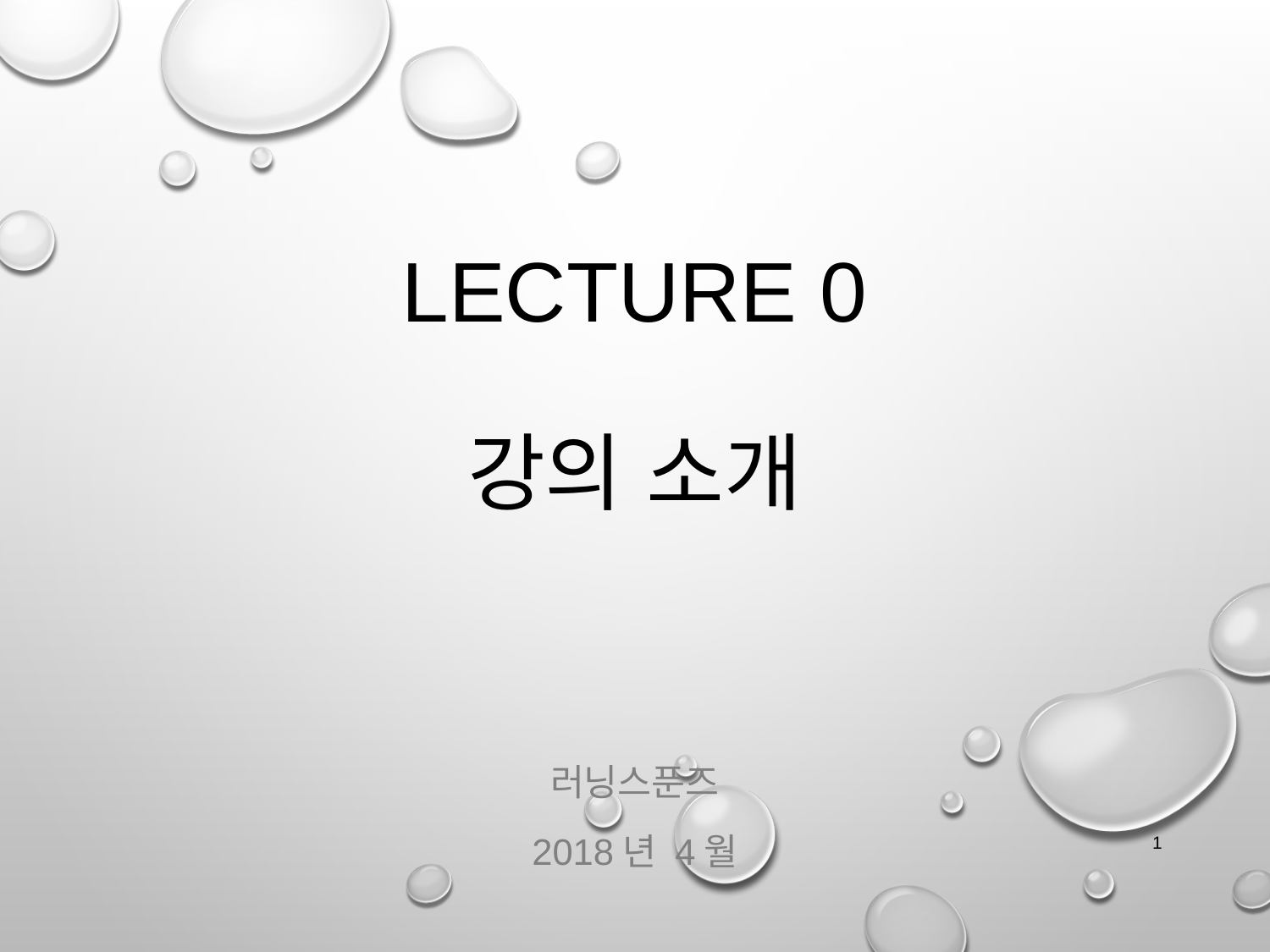

# Lecture 0 강의 소개
러닝스푼즈
2018년 4월
1